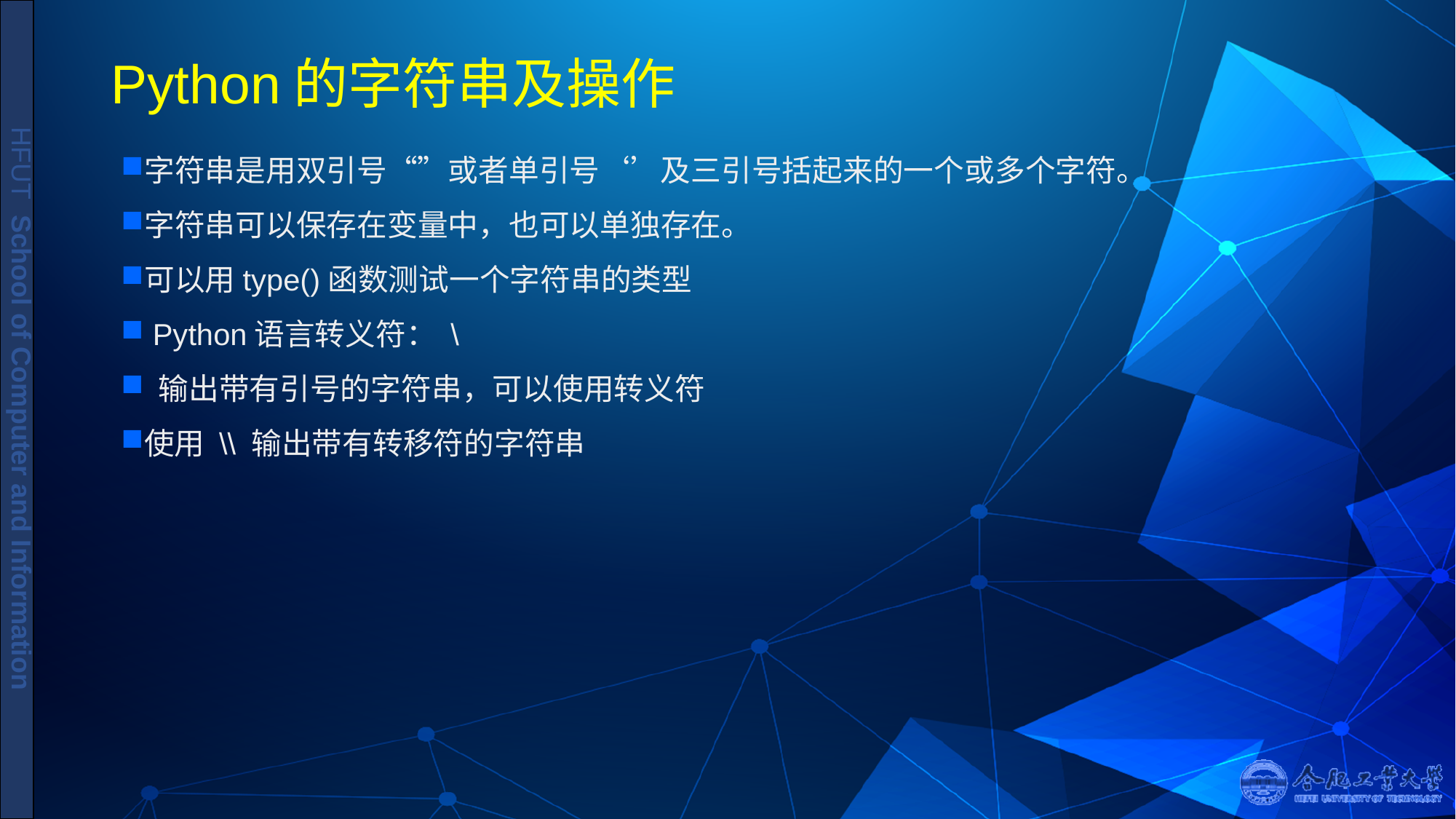

# Python的字符串及操作
字符串是用双引号“”或者单引号‘’及三引号括起来的一个或多个字符。
字符串可以保存在变量中，也可以单独存在。
可以用type()函数测试一个字符串的类型
 Python语言转义符： \
 输出带有引号的字符串，可以使用转义符
使用 \\ 输出带有转移符的字符串